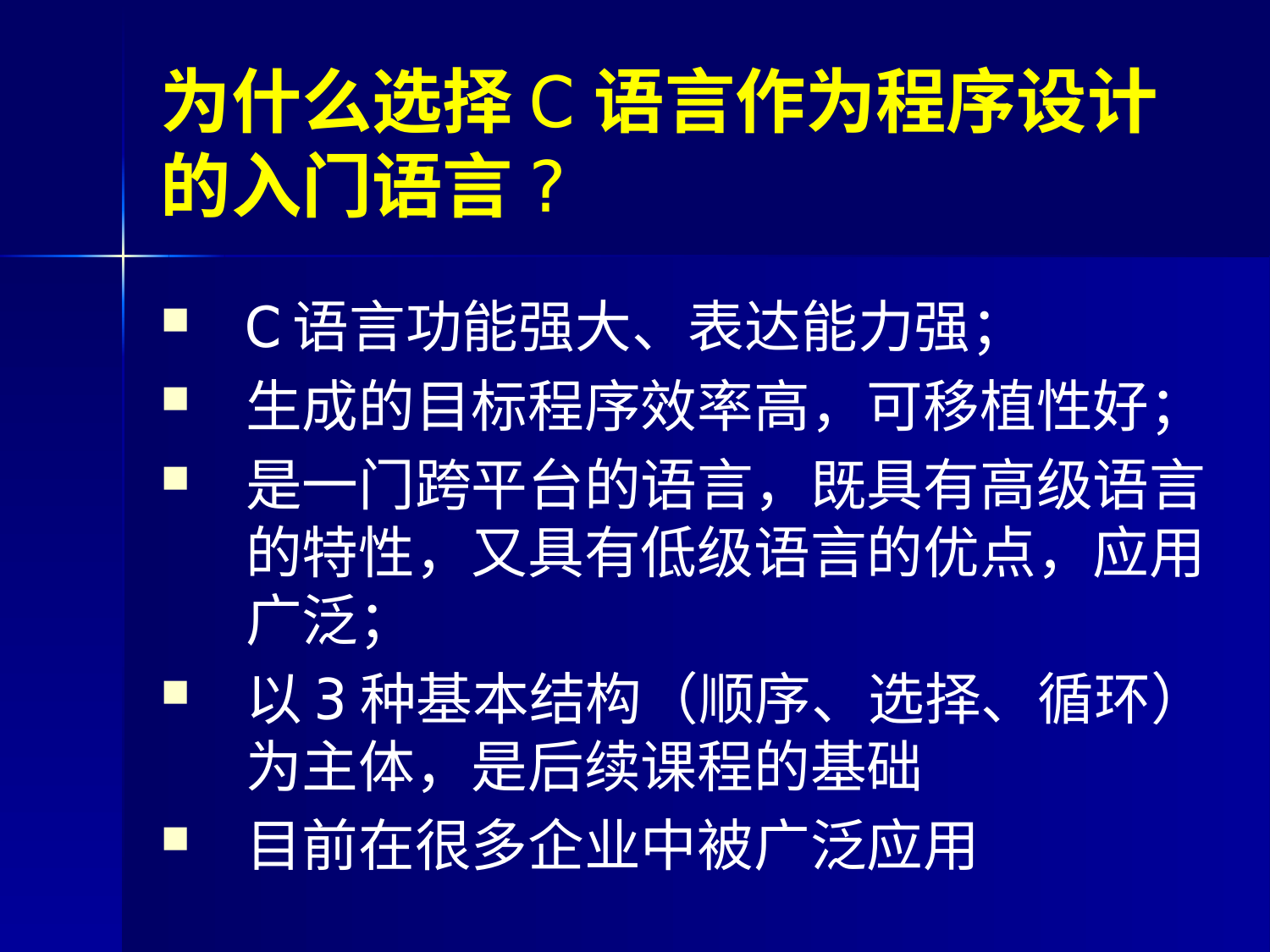

# 为什么选择C语言作为程序设计的入门语言?
C语言功能强大、表达能力强；
生成的目标程序效率高，可移植性好；
是一门跨平台的语言，既具有高级语言的特性，又具有低级语言的优点，应用广泛；
以3种基本结构（顺序、选择、循环）为主体，是后续课程的基础
目前在很多企业中被广泛应用